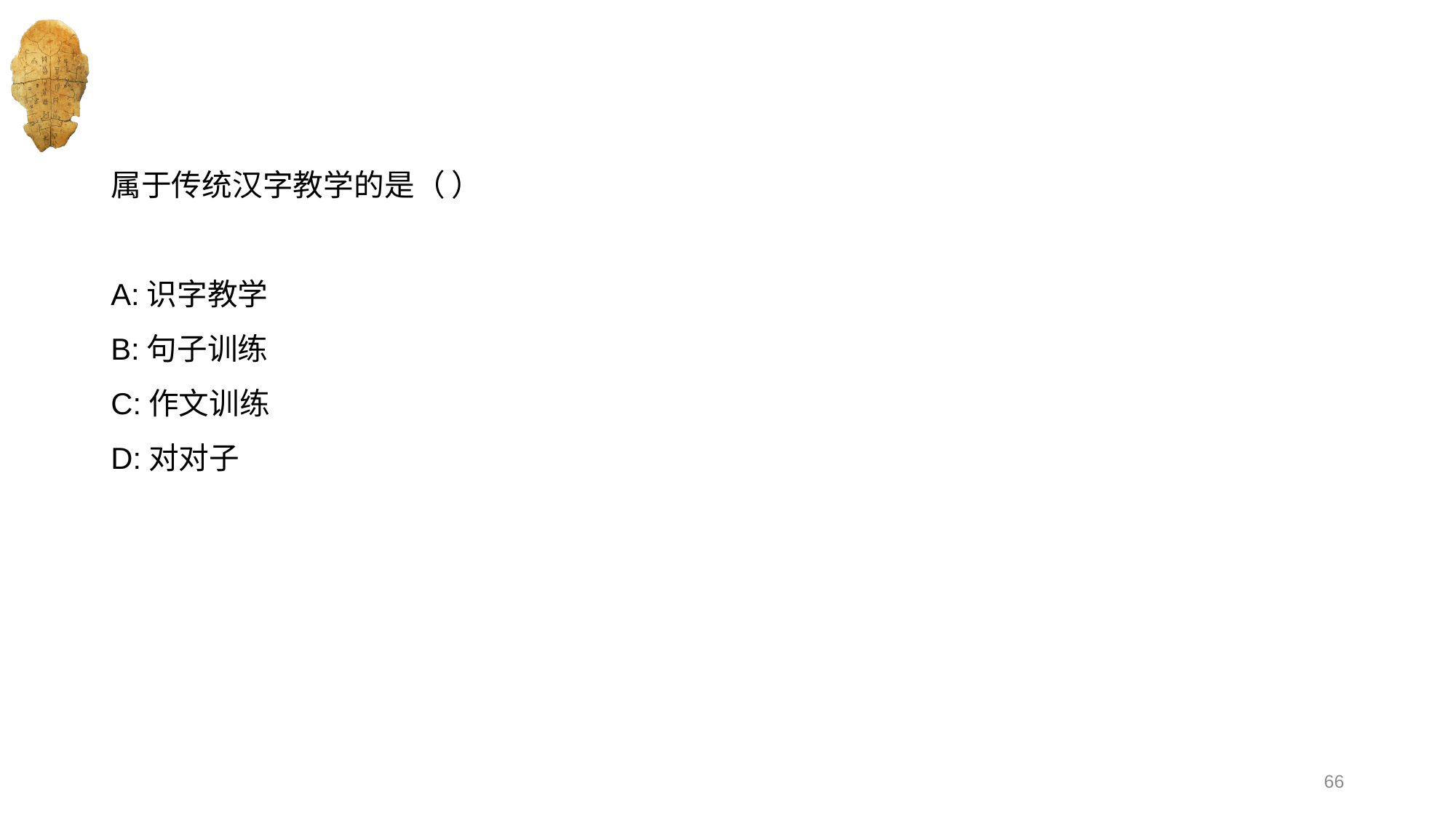

#
属于传统汉字教学的是（ ）

A:识字教学
B:句子训练
C:作文训练
D:对对子

66